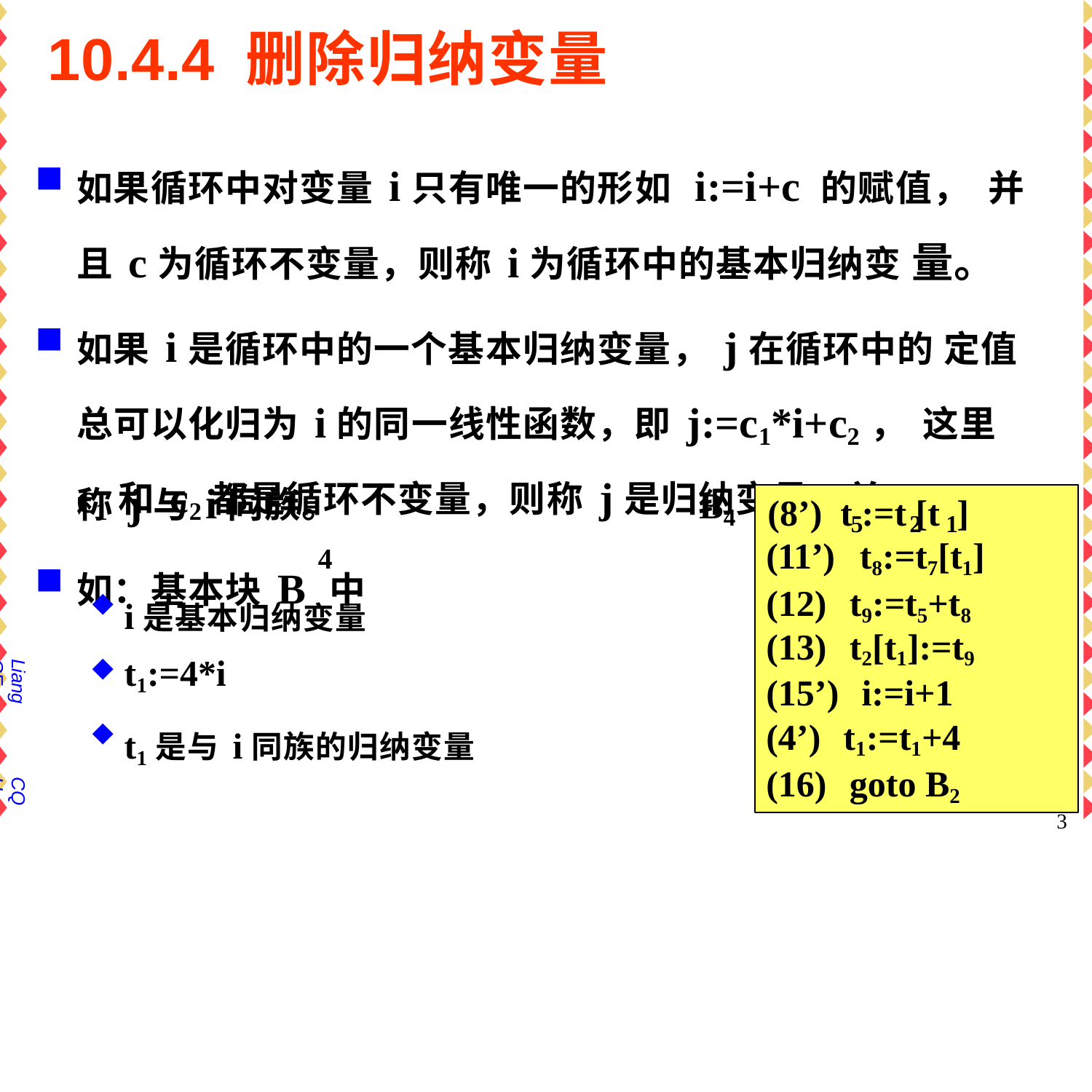

# 10.4.4 删除归纳变量
如果循环中对变量i只有唯一的形如 i:=i+c 的赋值，  并且c为循环不变量，则称i为循环中的基本归纳变 量。
如果i是循环中的一个基本归纳变量，j在循环中的 定值总可以化归为i的同一线性函数，即j:=c1*i+c2，  这里c1和c2都是循环不变量，则称j是归纳变量，并
称j与i同族。
如：基本块B 中
B

4	(8’)	t :=t [t ]
5	2	1
(11’)	t8:=t7[t1]
(12)	t9:=t5+t8
(13)	t2[t1]:=t9
(15’)	i:=i+1
(4’)	t1:=t1+4
(16)	goto B2
4
i是基本归纳变量
t1:=4*i
t1是与i同族的归纳变量
Liang GE
CQU
43